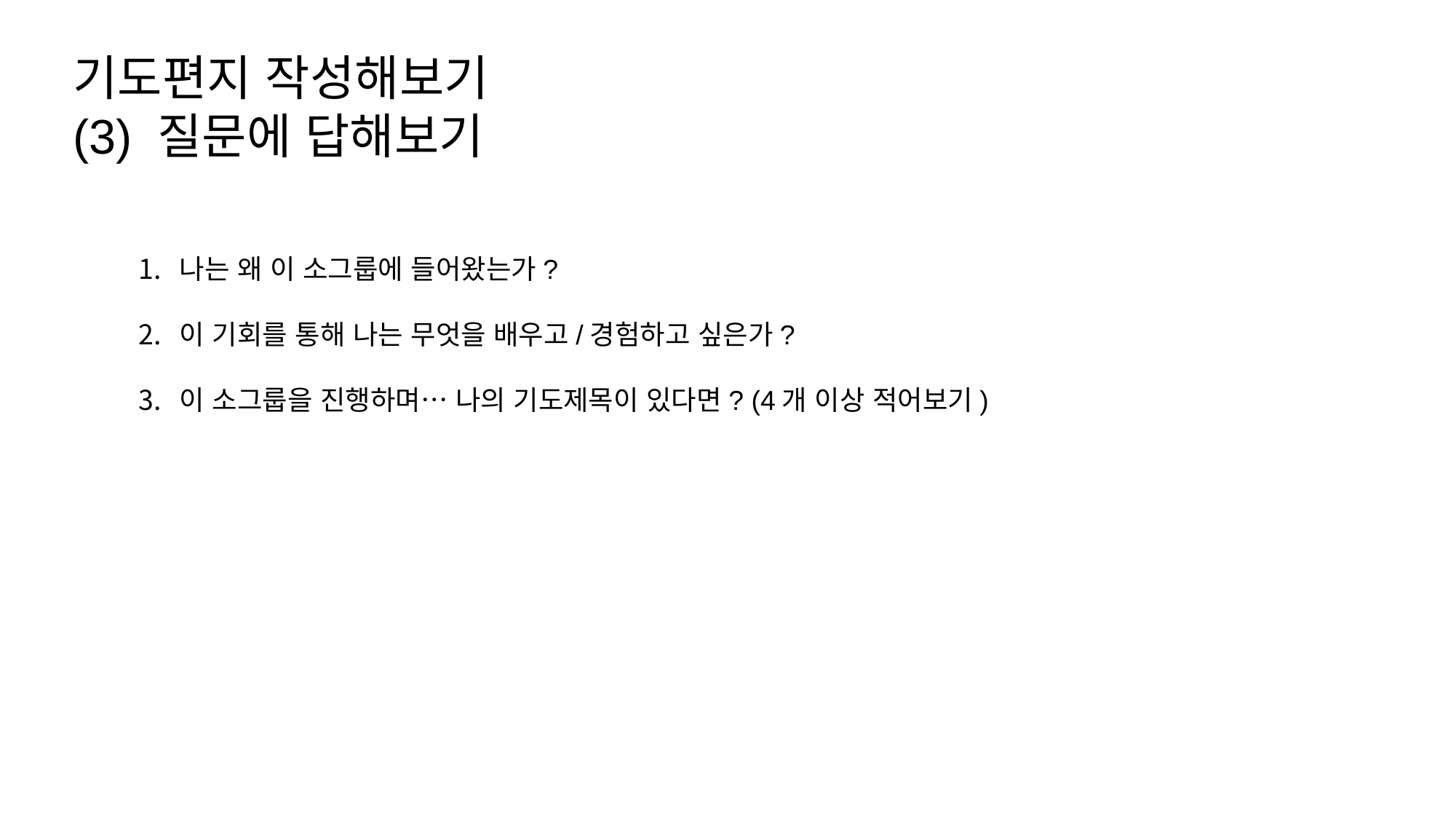

기도편지 작성해보기
(3) 질문에 답해보기
나는 왜 이 소그룹에 들어왔는가?

이 기회를 통해 나는 무엇을 배우고/경험하고 싶은가?

이 소그룹을 진행하며… 나의 기도제목이 있다면? (4개 이상 적어보기)